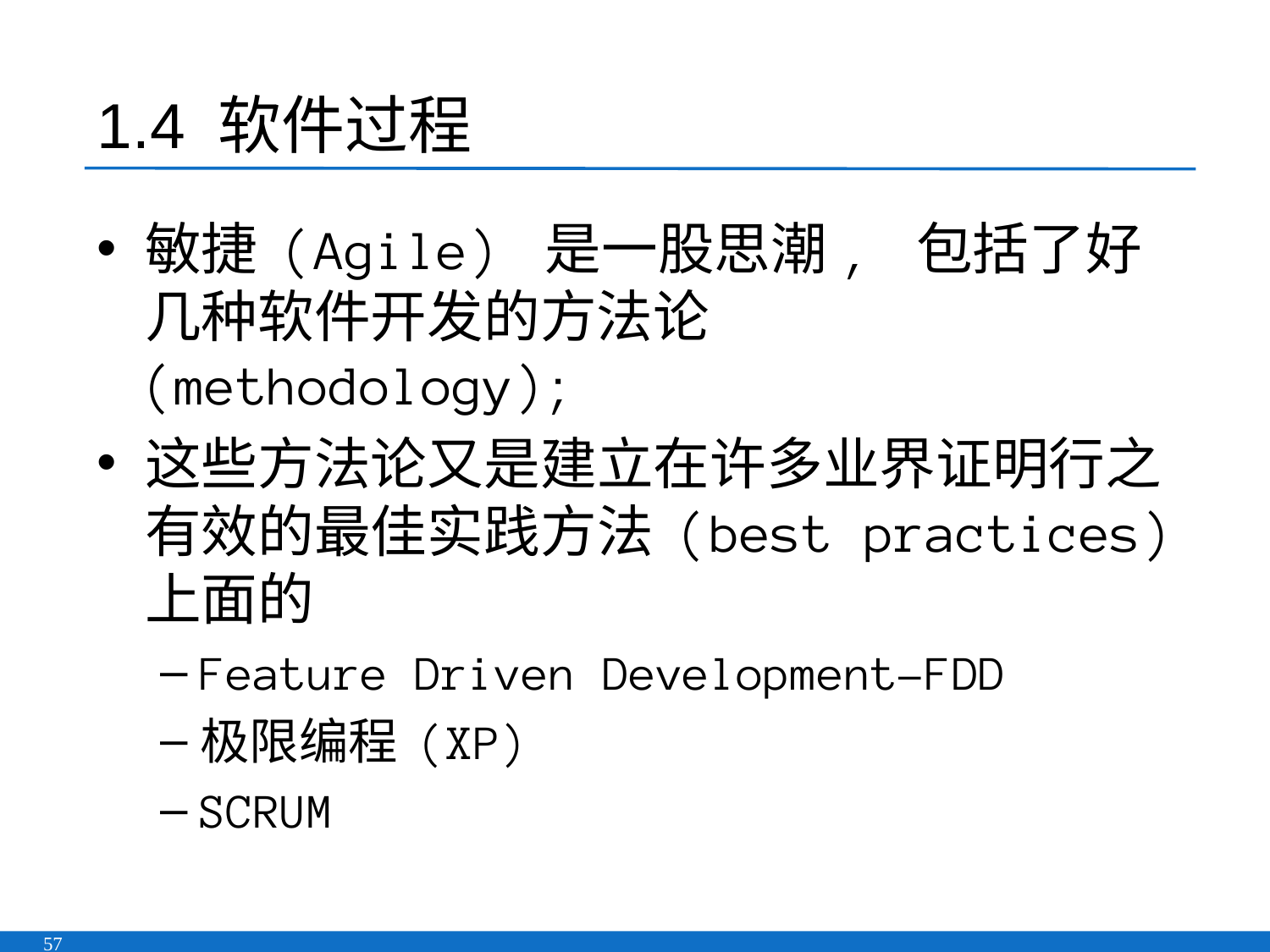

# 1.4 软件过程
敏捷 (Agile) 是一股思潮, 包括了好几种软件开发的方法论 (methodology);
这些方法论又是建立在许多业界证明行之有效的最佳实践方法 (best practices) 上面的
Feature Driven Development-FDD
极限编程 (XP)
SCRUM
57